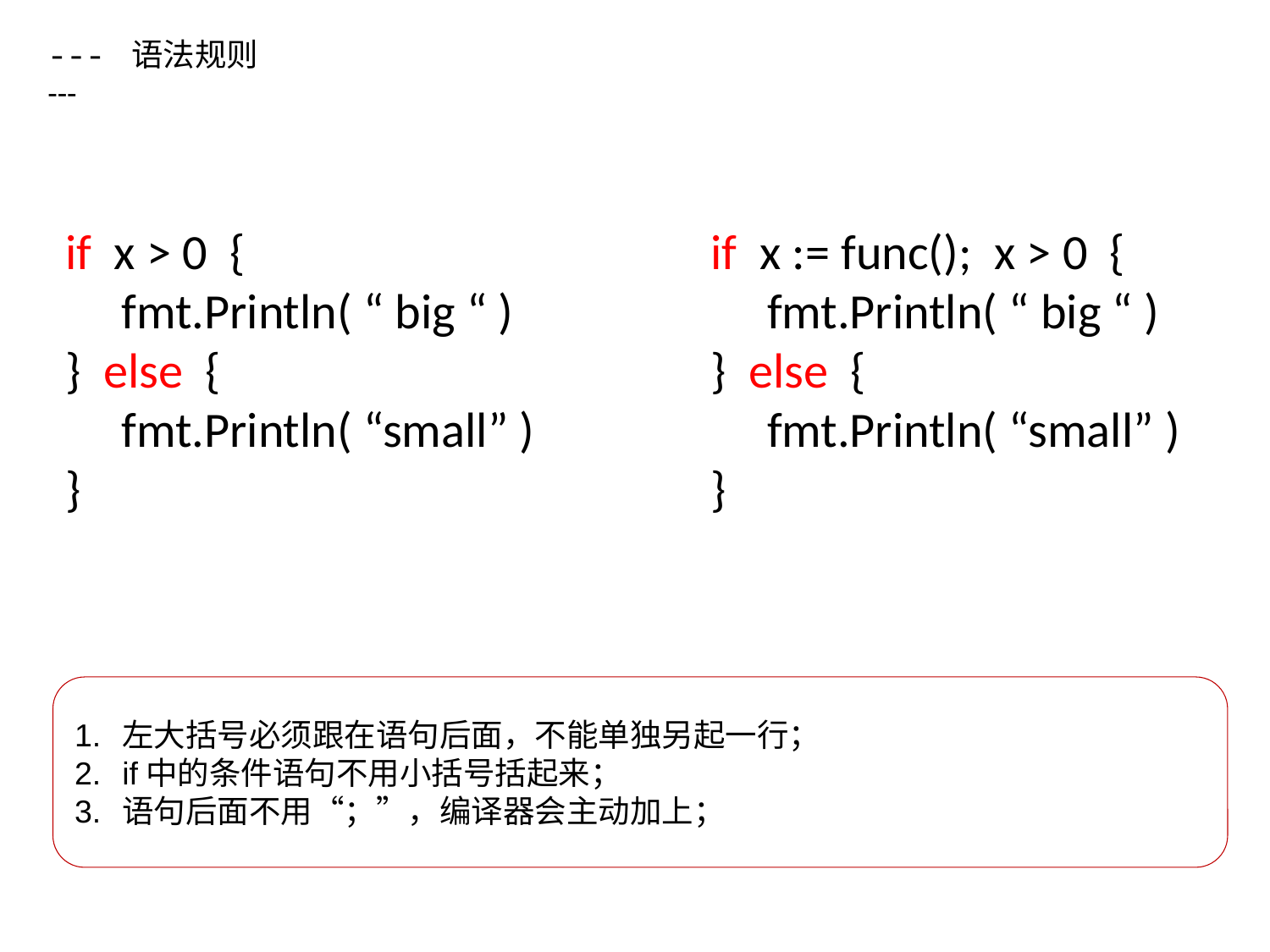

--- 语法规则 ---
if  x > 0  {
     fmt.Println( “ big “ )
}  else  {
     fmt.Println( “small” )
}
if  x := func();  x > 0  {
     fmt.Println( “ big “ )
}  else  {
     fmt.Println( “small” )
}
左大括号必须跟在语句后面，不能单独另起一行；
if中的条件语句不用小括号括起来；
语句后面不用“；”，编译器会主动加上；